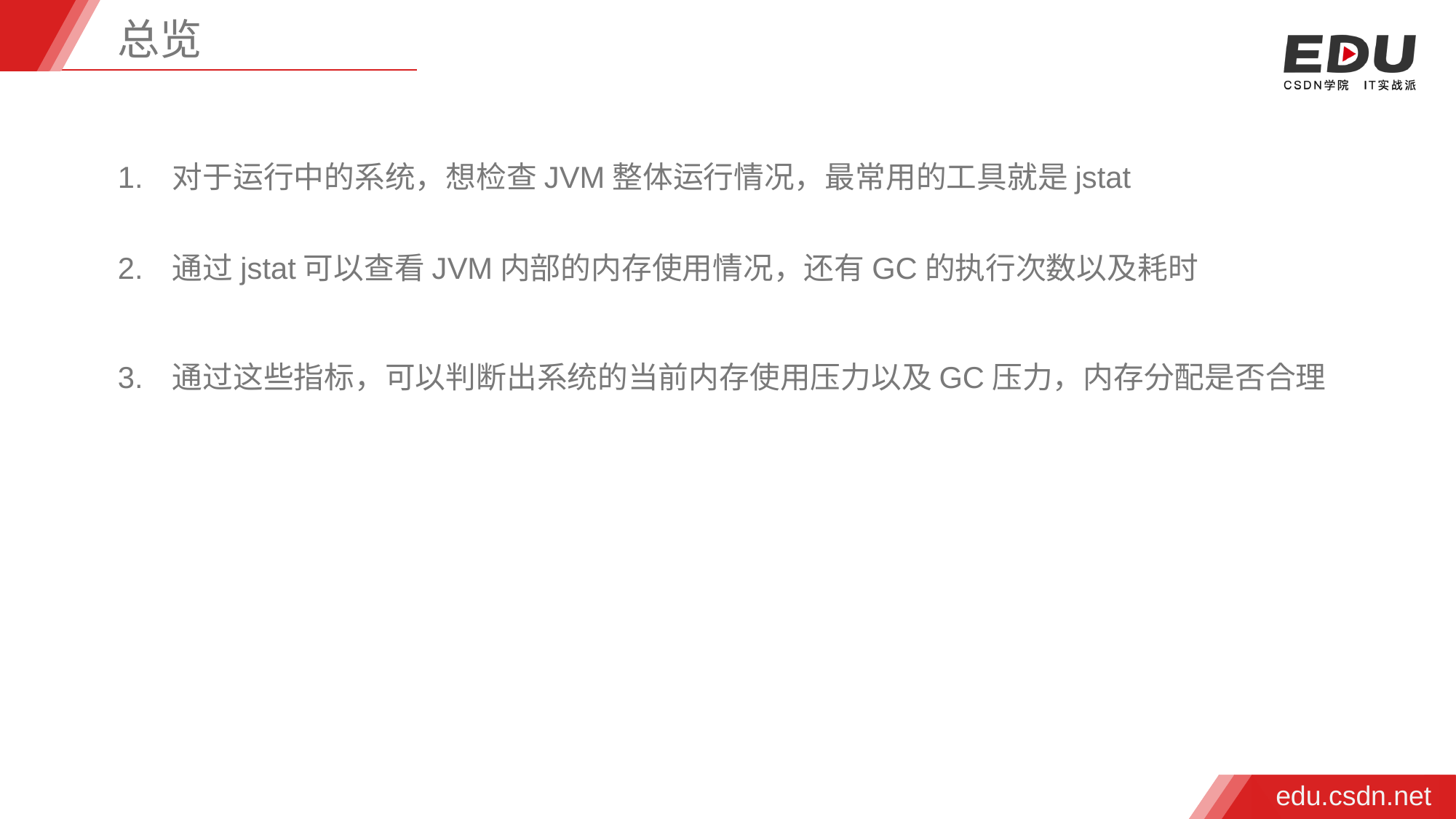

总览
对于运行中的系统，想检查JVM整体运行情况，最常用的工具就是jstat
通过jstat可以查看JVM内部的内存使用情况，还有GC的执行次数以及耗时
通过这些指标，可以判断出系统的当前内存使用压力以及GC压力，内存分配是否合理
edu.csdn.net